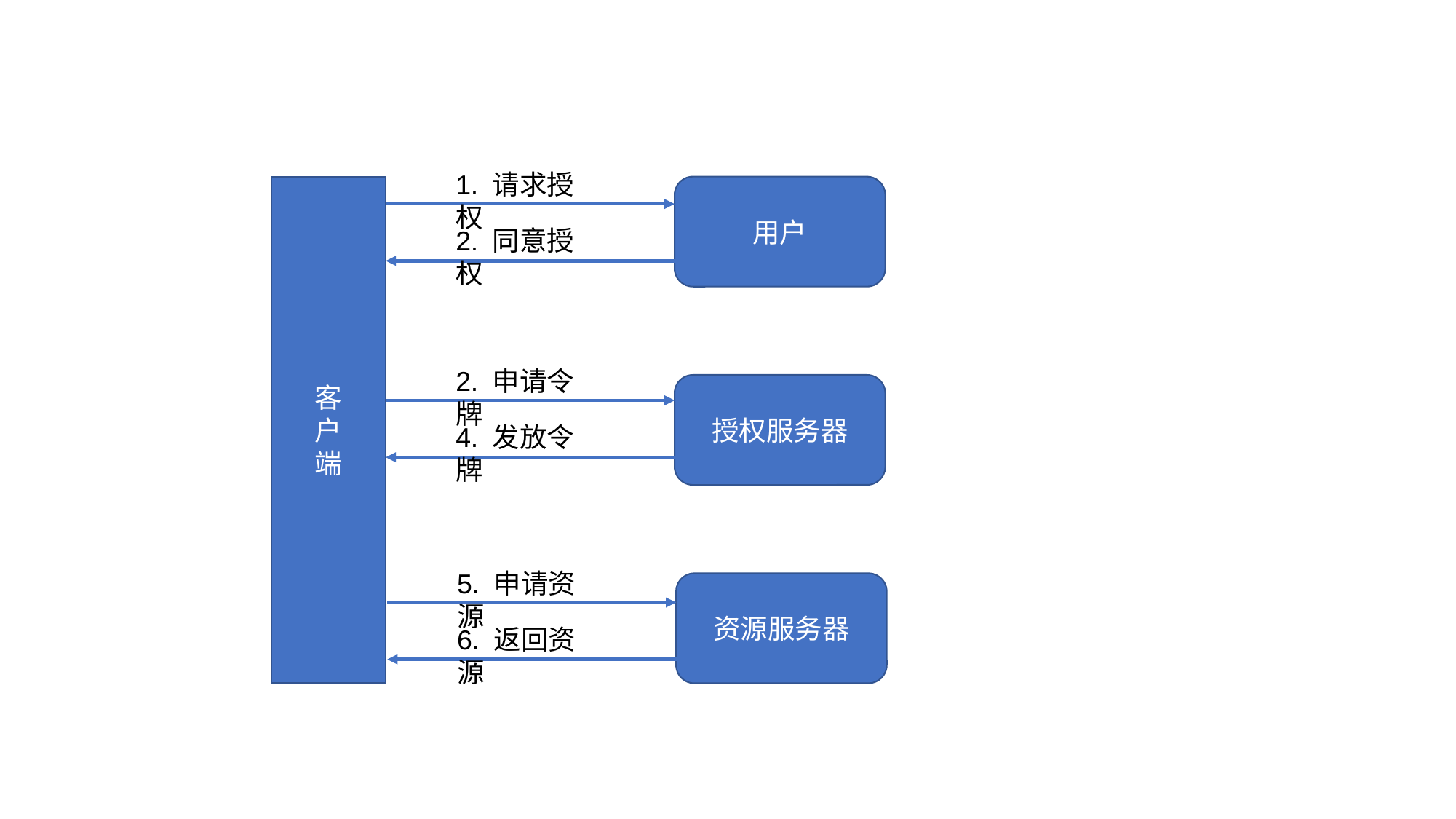

1. 请求授权
客
户
端
用户
2. 同意授权
2. 申请令牌
授权服务器
4. 发放令牌
5. 申请资源
资源服务器
6. 返回资源